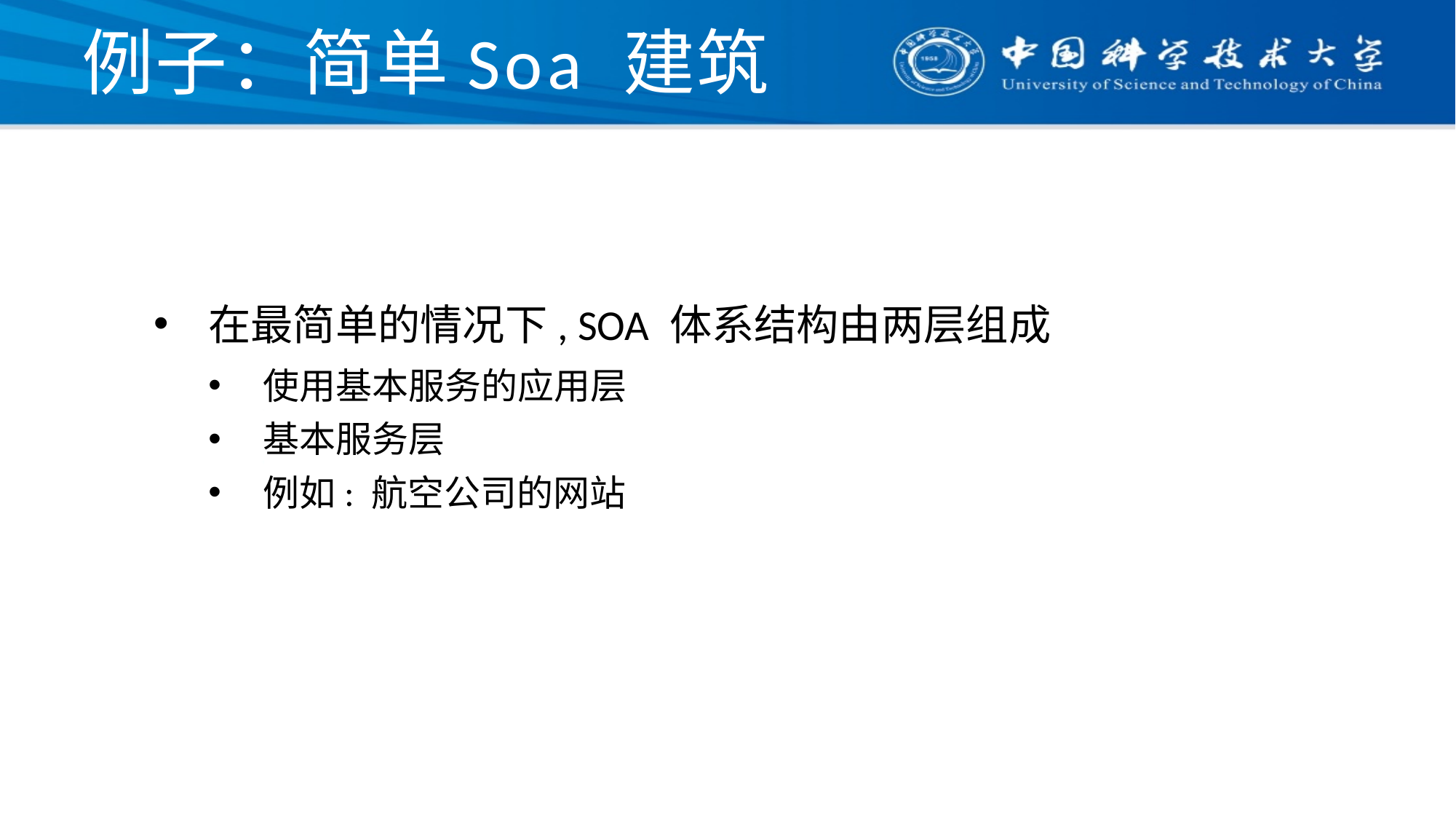

# 例子：简单Soa 建筑
在最简单的情况下, SOA 体系结构由两层组成
使用基本服务的应用层
基本服务层
例如: 航空公司的网站